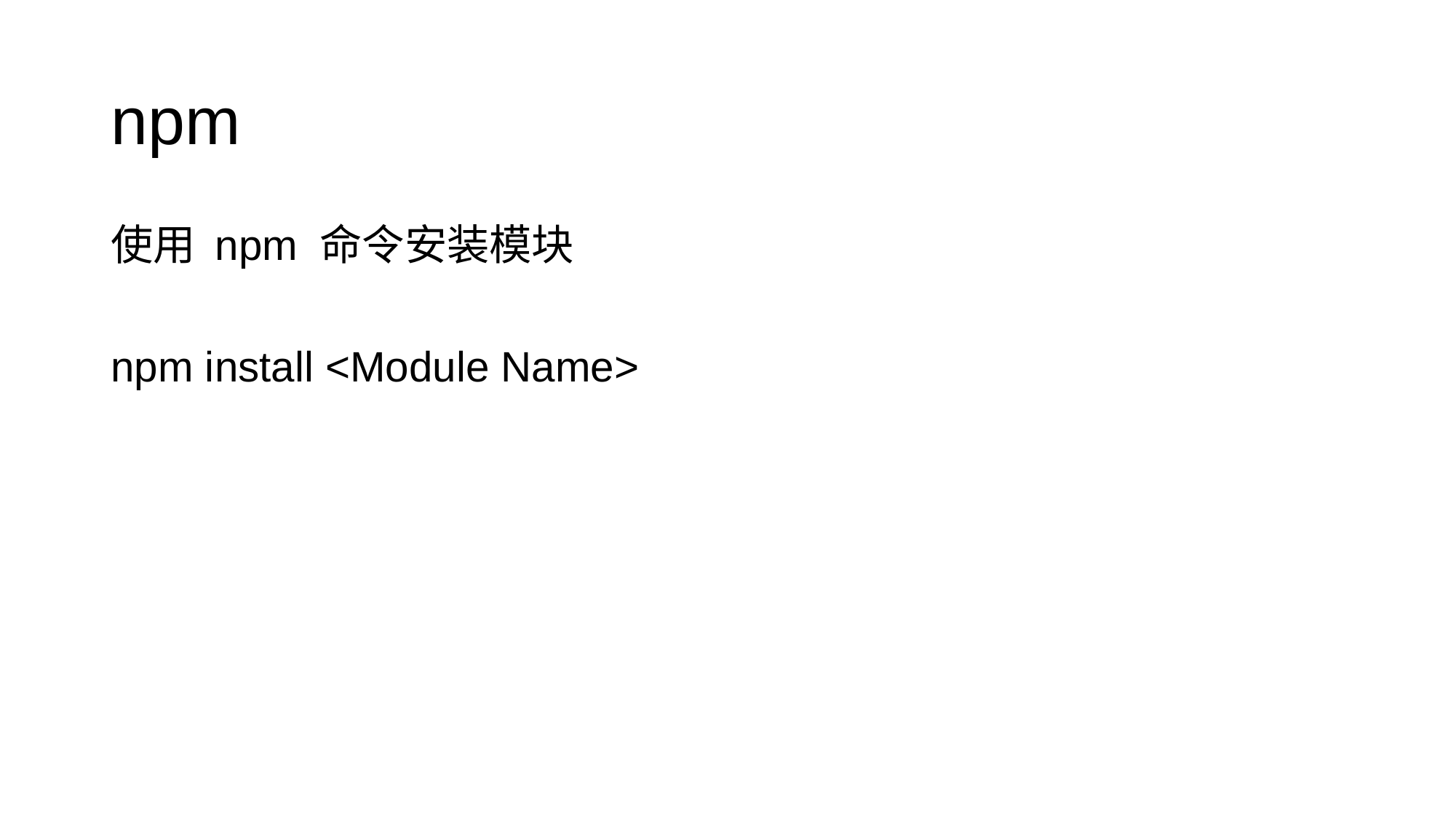

# npm
使用 npm 命令安装模块

npm install <Module Name>